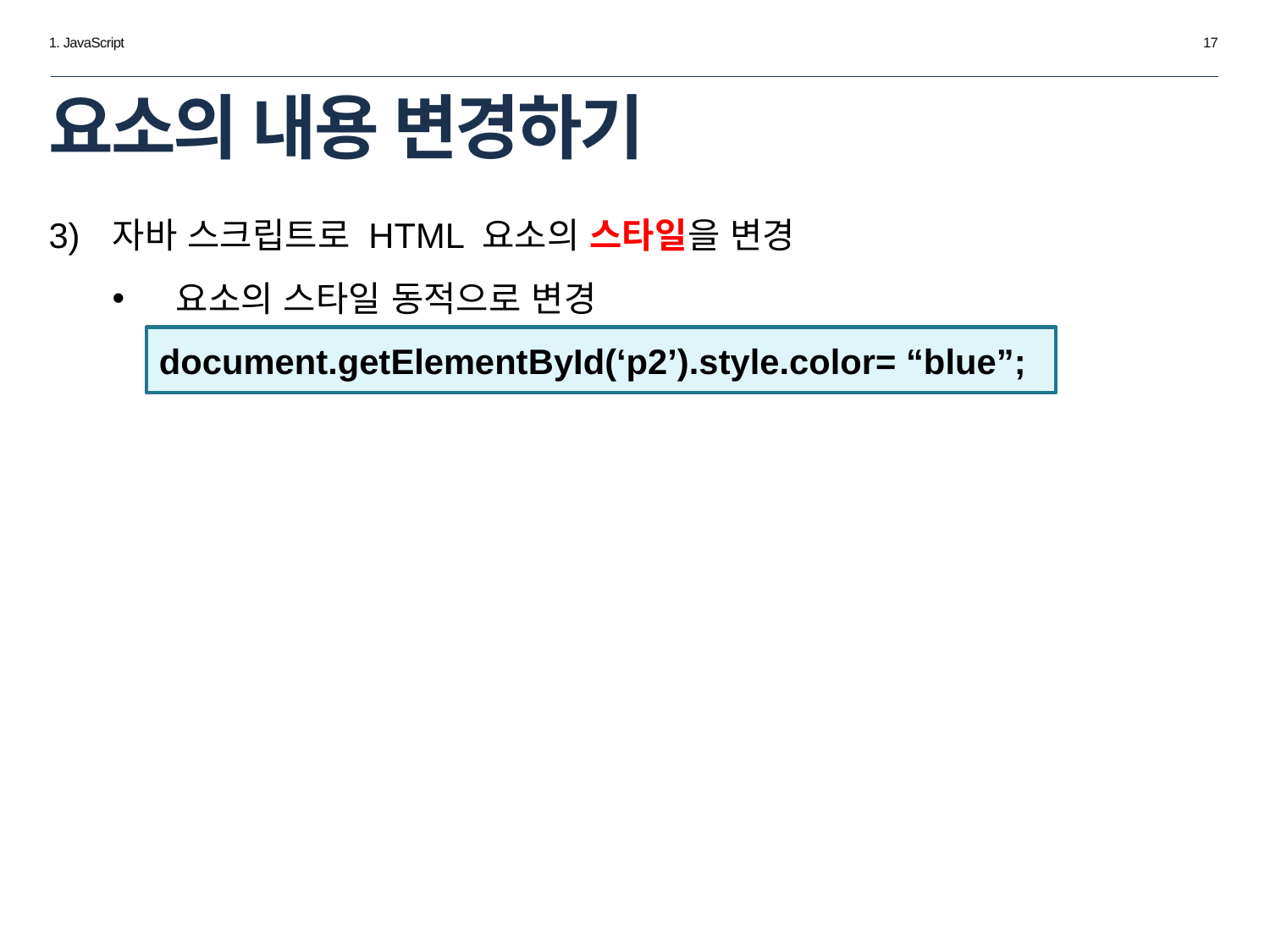

1. JavaScript
17
# 요소의 내용 변경하기
자바 스크립트로 HTML 요소의 스타일을 변경
요소의 스타일 동적으로 변경

document.getElementById(‘p2’).style.color= “blue”;